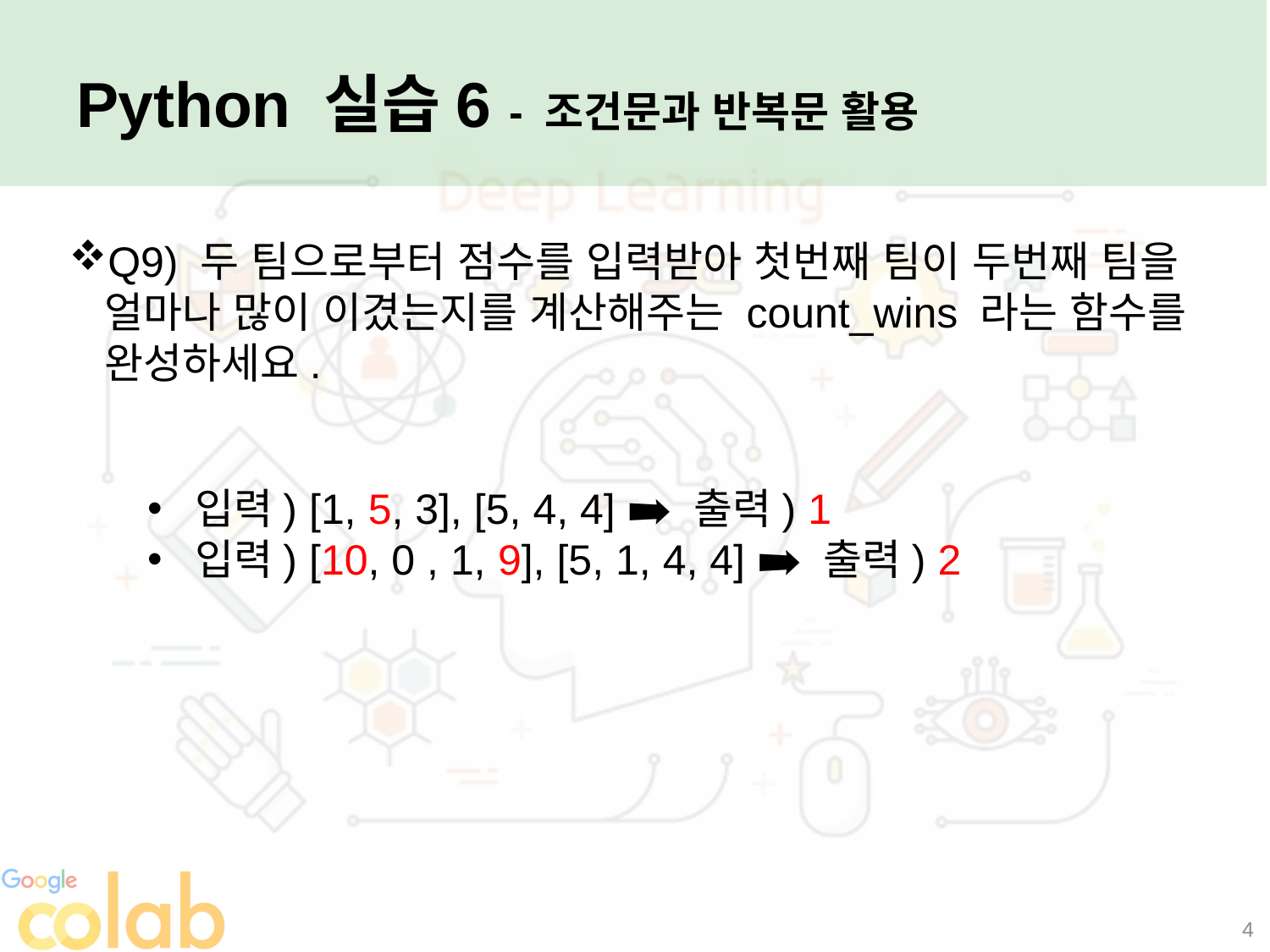

Python 실습6 - 조건문과 반복문 활용
Q9) 두 팀으로부터 점수를 입력받아 첫번째 팀이 두번째 팀을 얼마나 많이 이겼는지를 계산해주는 count_wins 라는 함수를 완성하세요.
입력) [1, 5, 3], [5, 4, 4] ➡ 출력) 1
입력) [10, 0 , 1, 9], [5, 1, 4, 4] ➡ 출력) 2
4